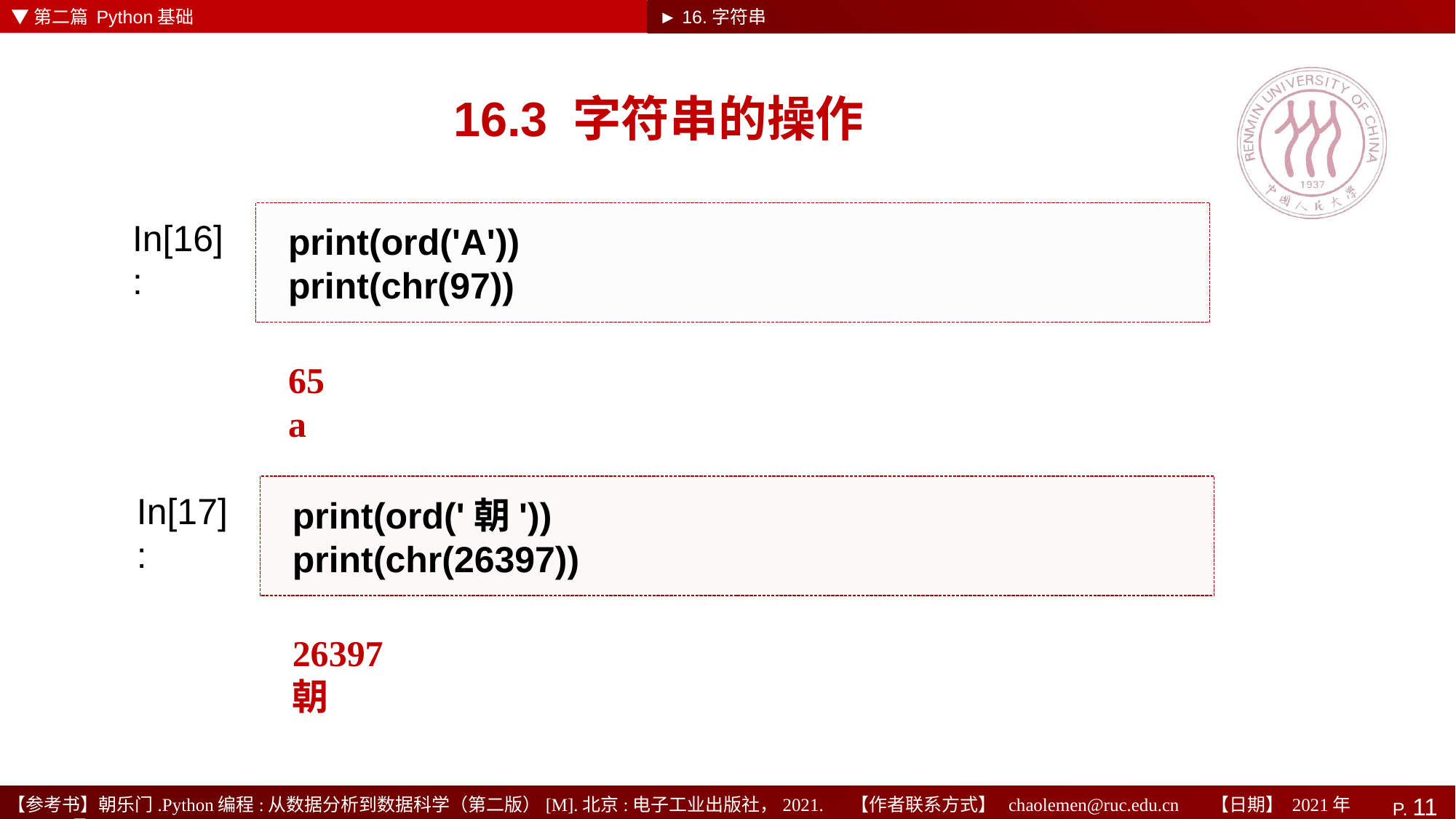

▼第二篇 Python基础
► 16.字符串
# 16.3 字符串的操作
print(ord('A'))
print(chr(97))
In[16]:
65
a
print(ord('朝'))
print(chr(26397))
In[17]:
26397
朝